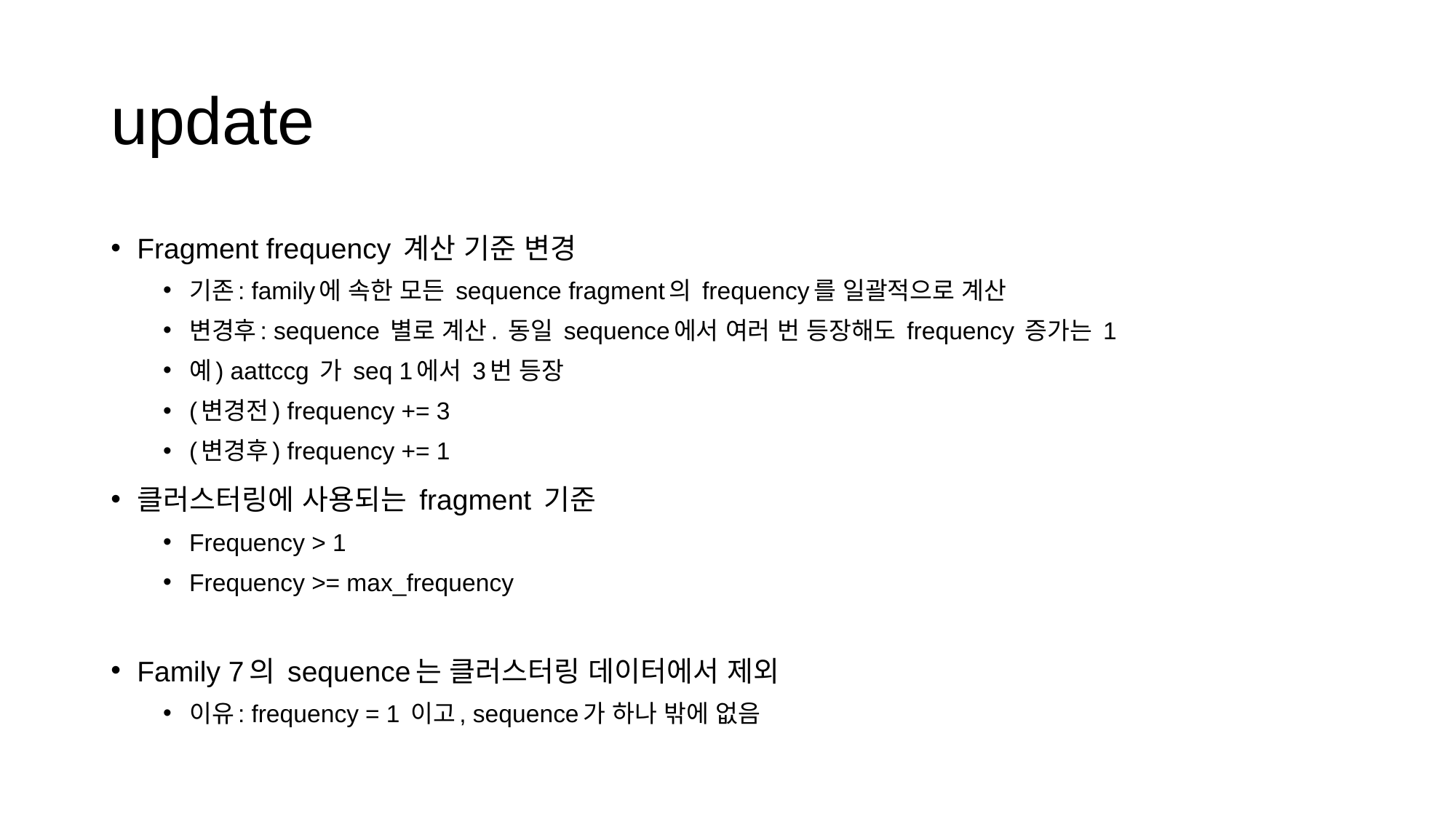

# update
Fragment frequency 계산 기준 변경
기존: family에 속한 모든 sequence fragment의 frequency를 일괄적으로 계산
변경후: sequence 별로 계산. 동일 sequence에서 여러 번 등장해도 frequency 증가는 1
예) aattccg 가 seq 1에서 3번 등장
(변경전) frequency += 3
(변경후) frequency += 1
클러스터링에 사용되는 fragment 기준
Frequency > 1
Frequency >= max_frequency

Family 7의 sequence는 클러스터링 데이터에서 제외
이유: frequency = 1 이고, sequence가 하나 밖에 없음